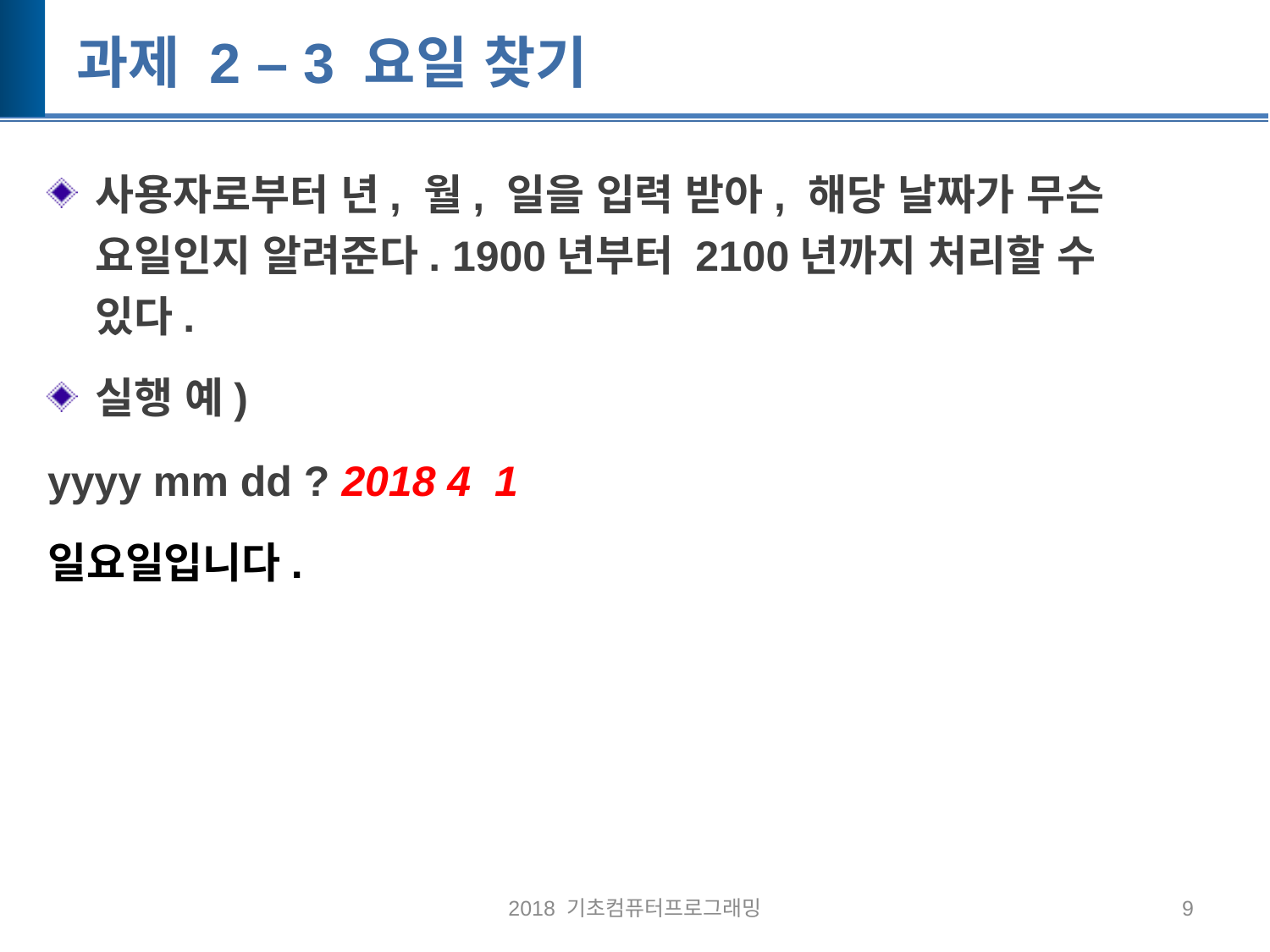

# 과제 2 – 3 요일 찾기
사용자로부터 년, 월, 일을 입력 받아, 해당 날짜가 무슨 요일인지 알려준다. 1900년부터 2100년까지 처리할 수 있다.
실행 예)
yyyy mm dd ? 2018 4  1
일요일입니다.
2018 기초컴퓨터프로그래밍
9